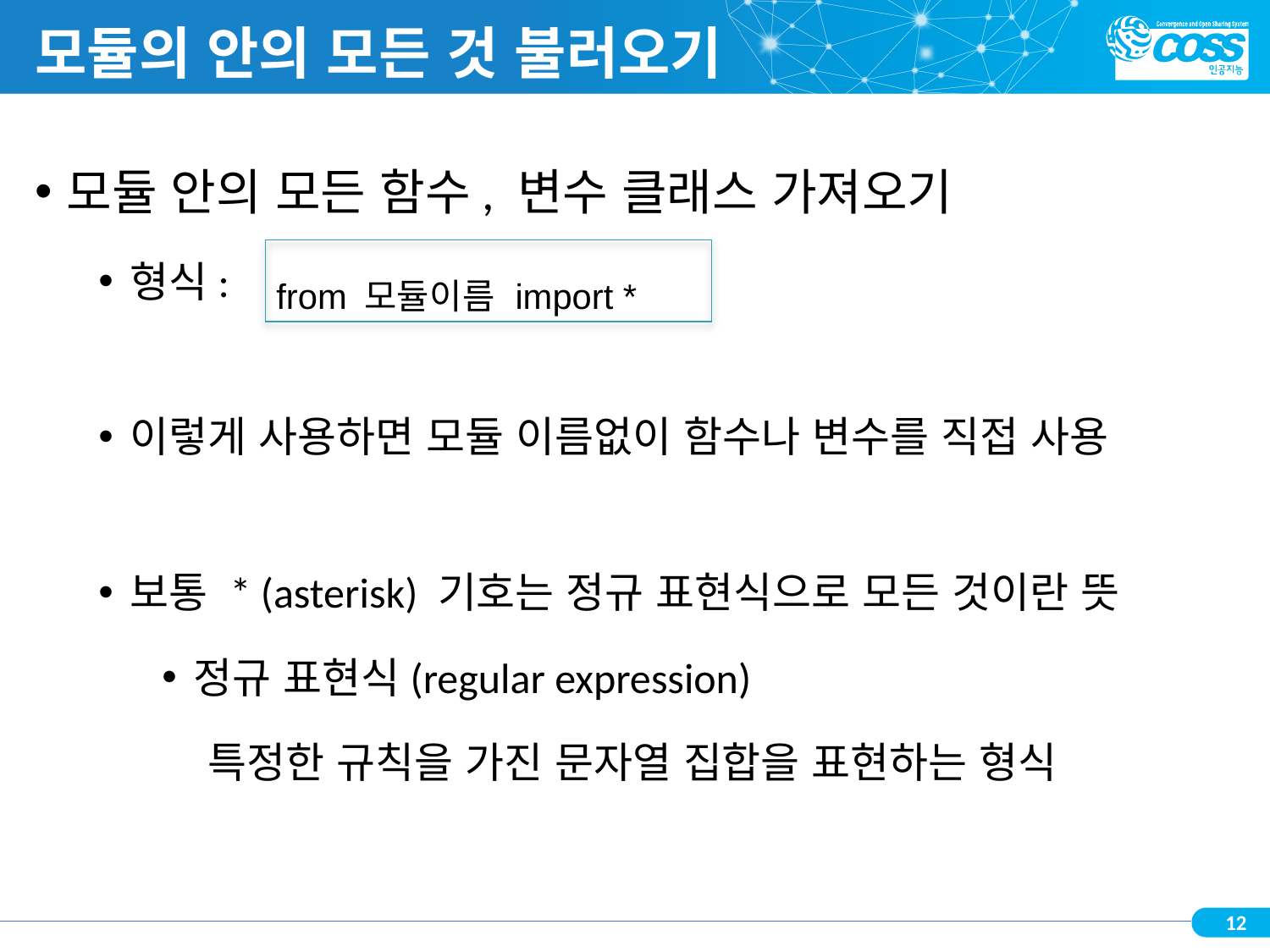

# 모듈의 안의 모든 것 불러오기
모듈 안의 모든 함수, 변수 클래스 가져오기
형식:

이렇게 사용하면 모듈 이름없이 함수나 변수를 직접 사용

보통 * (asterisk) 기호는 정규 표현식으로 모든 것이란 뜻
정규 표현식(regular expression)
   특정한 규칙을 가진 문자열 집합을 표현하는 형식

| from 모듈이름 import \* |
| --- |
12